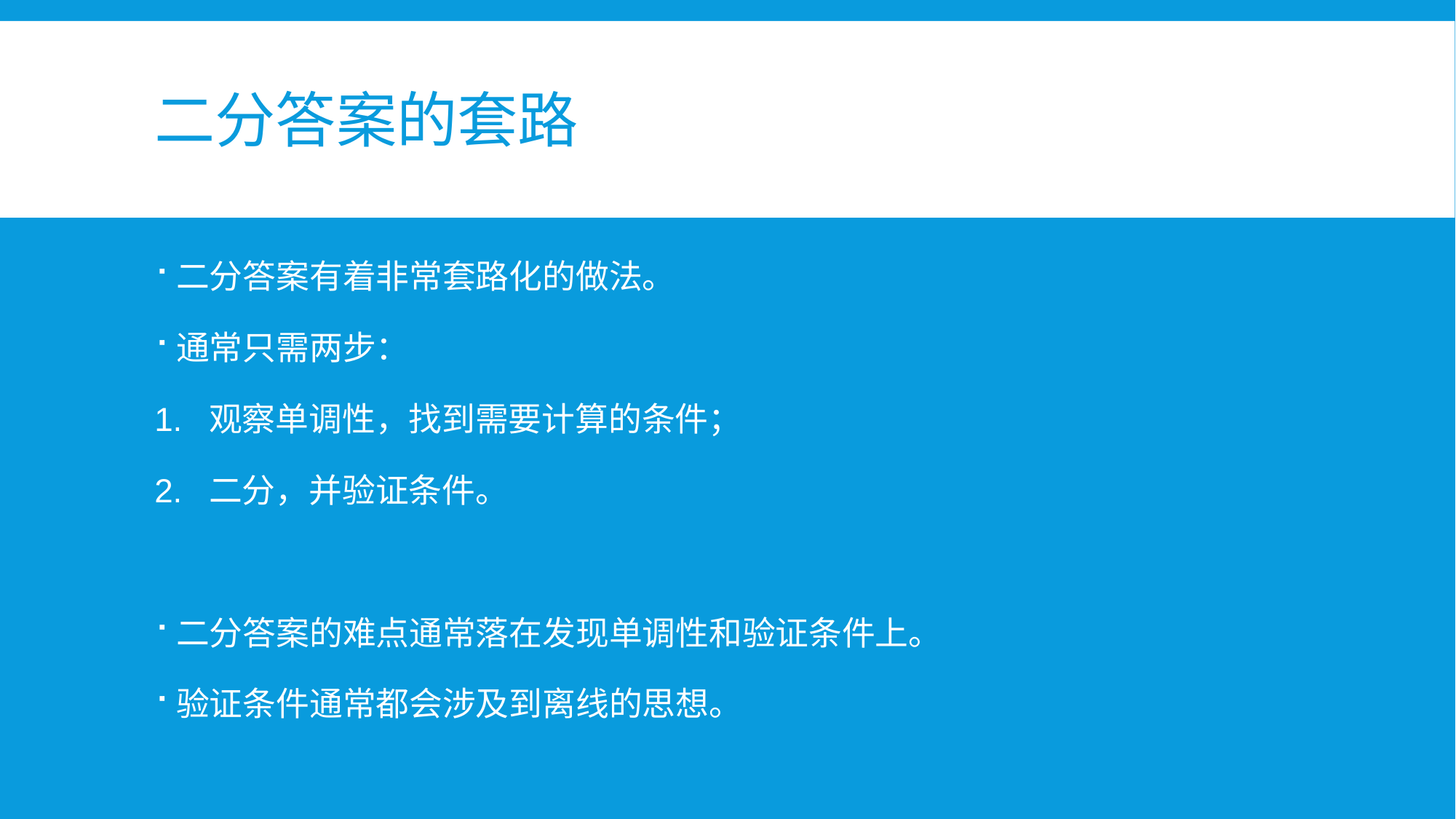

# 二分答案的套路
二分答案有着非常套路化的做法。
通常只需两步：
观察单调性，找到需要计算的条件；
二分，并验证条件。

二分答案的难点通常落在发现单调性和验证条件上。
验证条件通常都会涉及到离线的思想。